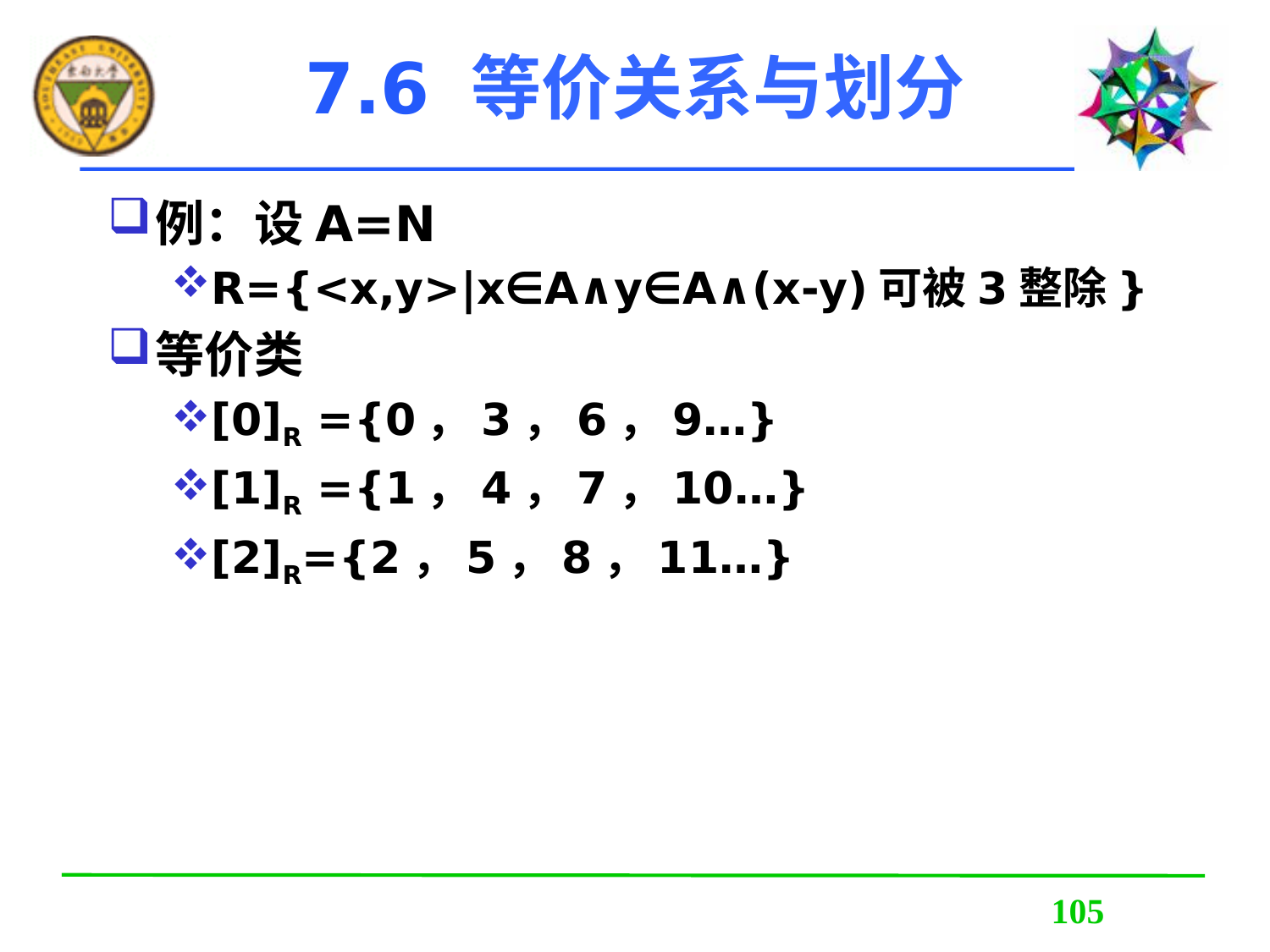

# 7.6 等价关系与划分
例：设A=N
R={<x,y>|x∈A∧y∈A∧(x-y)可被3整除}
等价类
[0]R ={0，3，6，9…}
[1]R ={1，4，7，10…}
[2]R={2，5，8，11…}